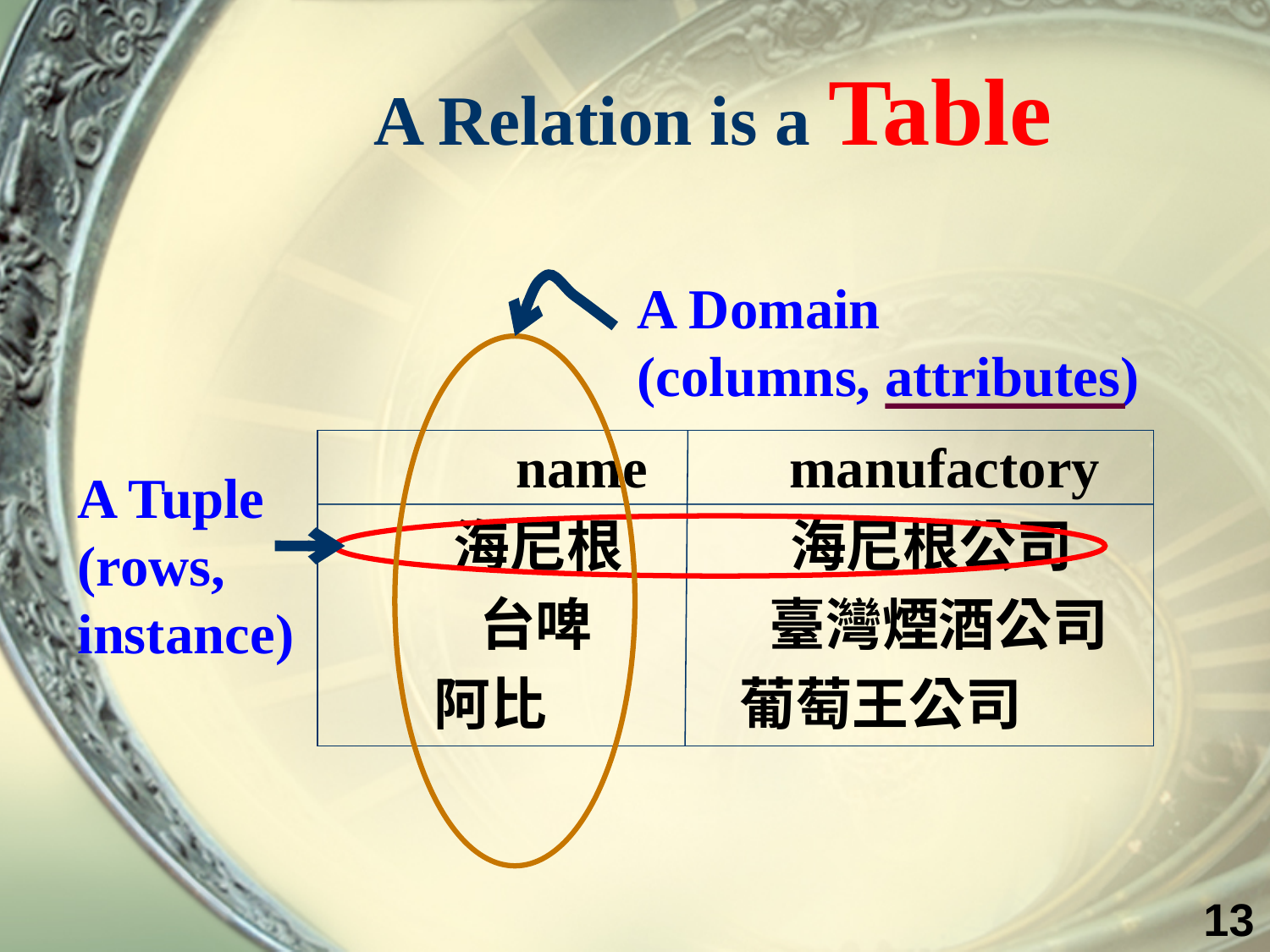

# A Relation is a Table
A Domain
(columns, attributes)

		         name          manufactory
		    海尼根             海尼根公司
		      台啤		臺灣煙酒公司
                阿比               葡萄王公司

A Tuple
(rows,
instance)

13